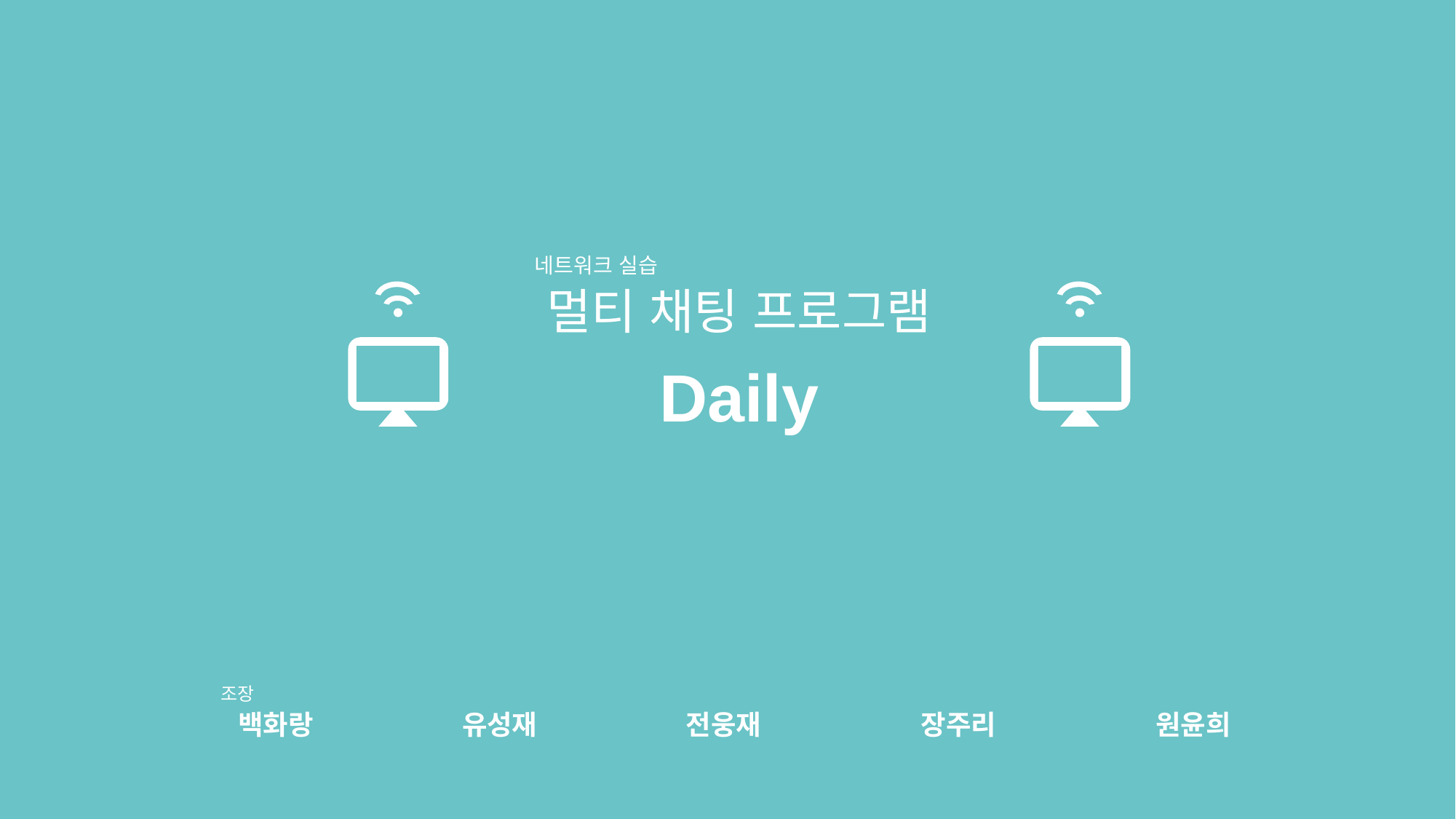

네트워크 실습
멀티 채팅 프로그램

Daily
조장
백화랑
유성재
전웅재
장주리
원윤희